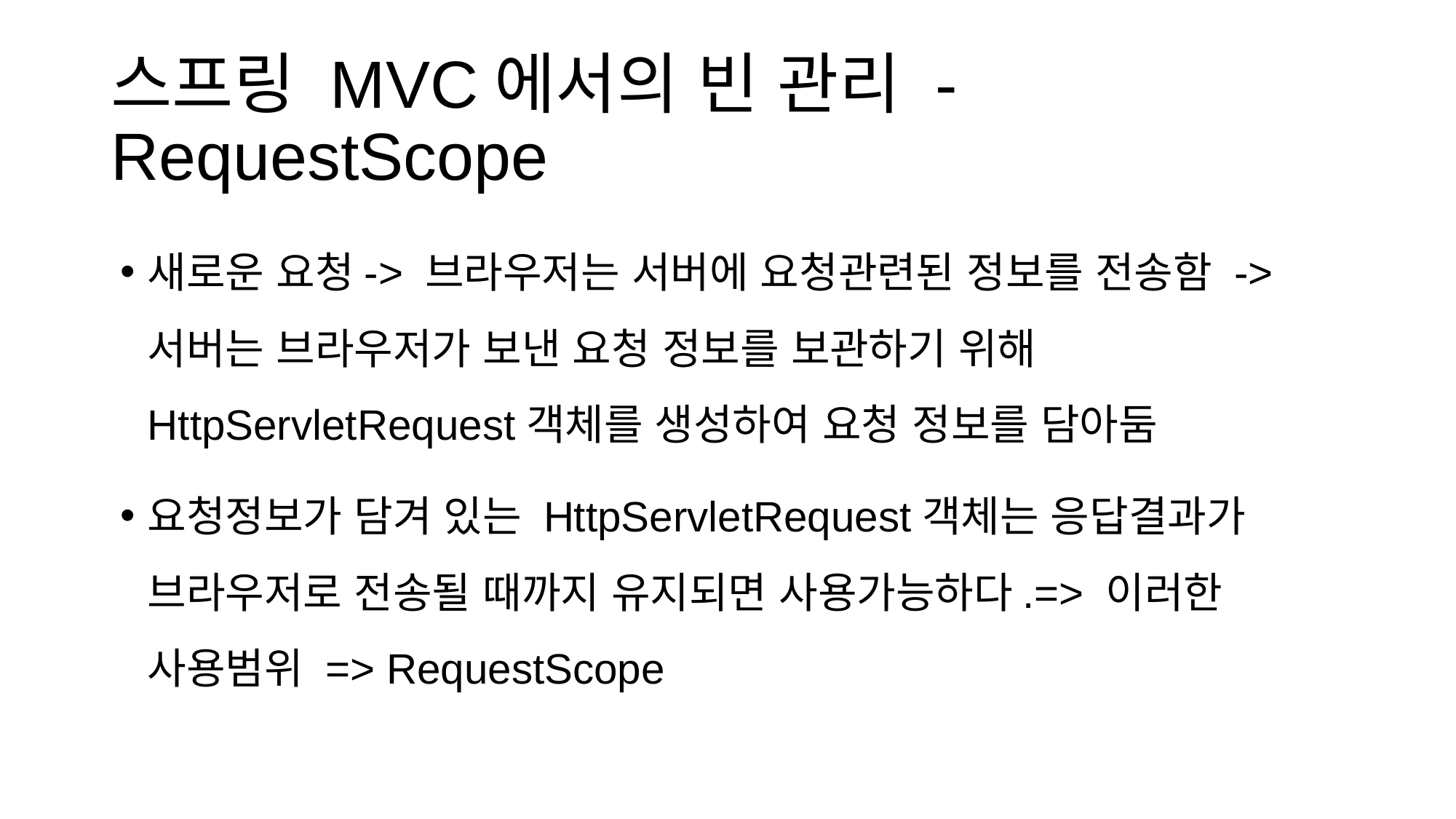

# 스프링 MVC에서의 빈 관리 - RequestScope
새로운 요청-> 브라우저는 서버에 요청관련된 정보를 전송함 -> 서버는 브라우저가 보낸 요청 정보를 보관하기 위해 HttpServletRequest객체를 생성하여 요청 정보를 담아둠
요청정보가 담겨 있는 HttpServletRequest객체는 응답결과가 브라우저로 전송될 때까지 유지되면 사용가능하다.=> 이러한 사용범위 => RequestScope